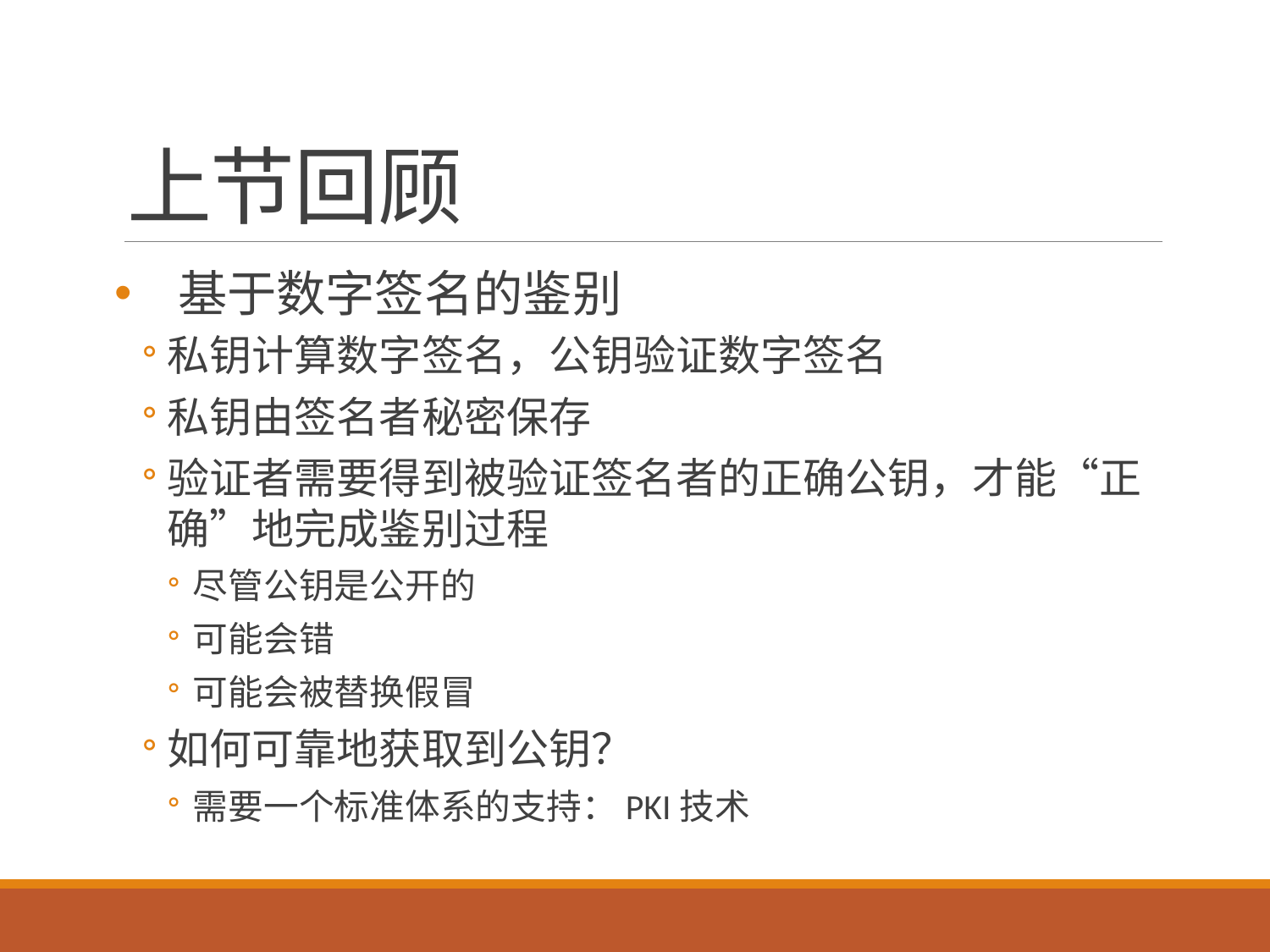

# 上节回顾
基于数字签名的鉴别
私钥计算数字签名，公钥验证数字签名
私钥由签名者秘密保存
验证者需要得到被验证签名者的正确公钥，才能“正确”地完成鉴别过程
尽管公钥是公开的
可能会错
可能会被替换假冒
如何可靠地获取到公钥？
需要一个标准体系的支持：PKI技术
3